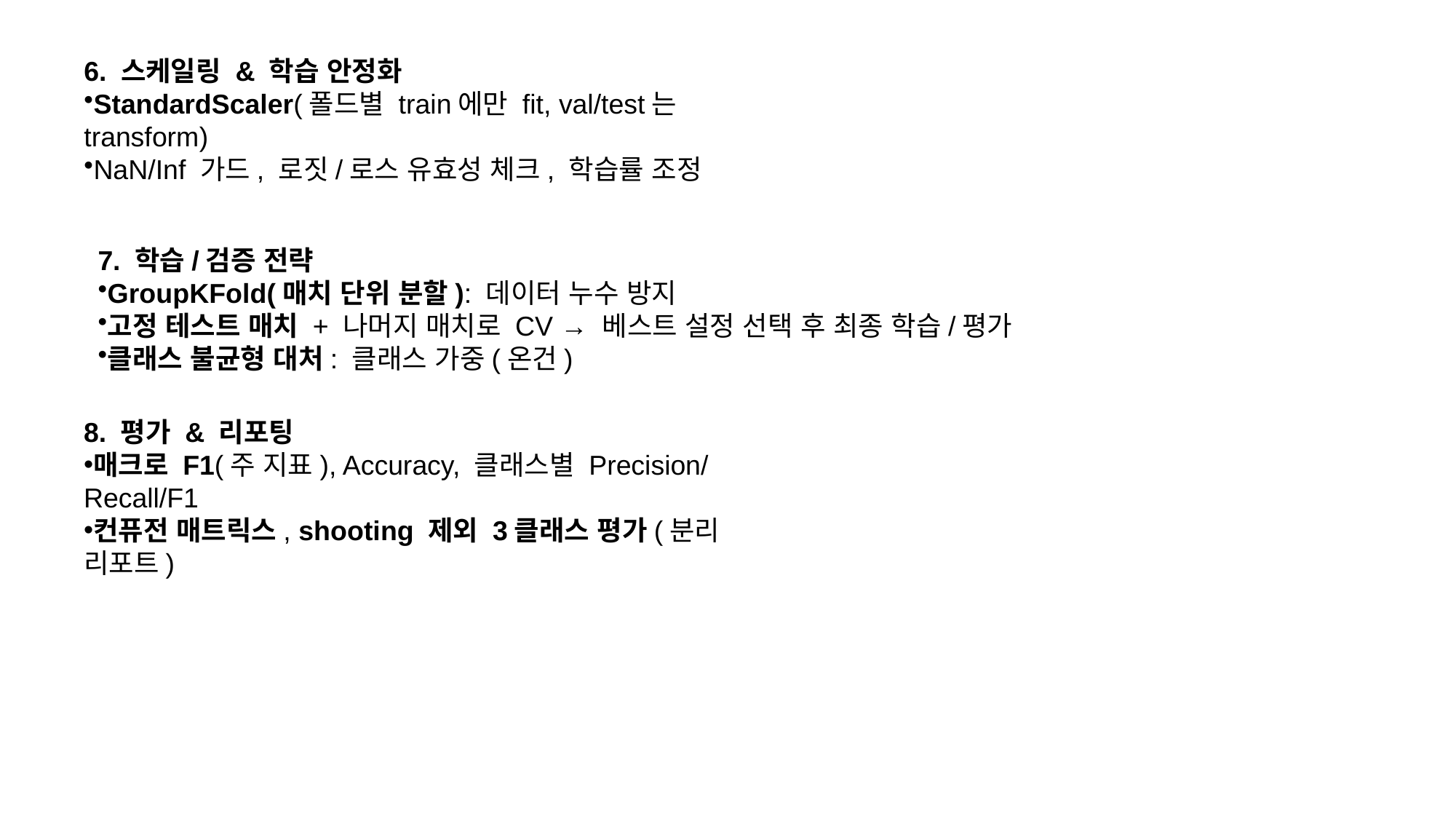

6. 스케일링 & 학습 안정화
StandardScaler(폴드별 train에만 fit, val/test는 transform)
NaN/Inf 가드, 로짓/로스 유효성 체크, 학습률 조정

7. 학습/검증 전략
GroupKFold(매치 단위 분할): 데이터 누수 방지
고정 테스트 매치 + 나머지 매치로 CV → 베스트 설정 선택 후 최종 학습/평가
클래스 불균형 대처: 클래스 가중(온건)
8. 평가 & 리포팅
매크로 F1(주 지표), Accuracy, 클래스별 Precision/Recall/F1
컨퓨전 매트릭스, shooting 제외 3클래스 평가(분리 리포트)